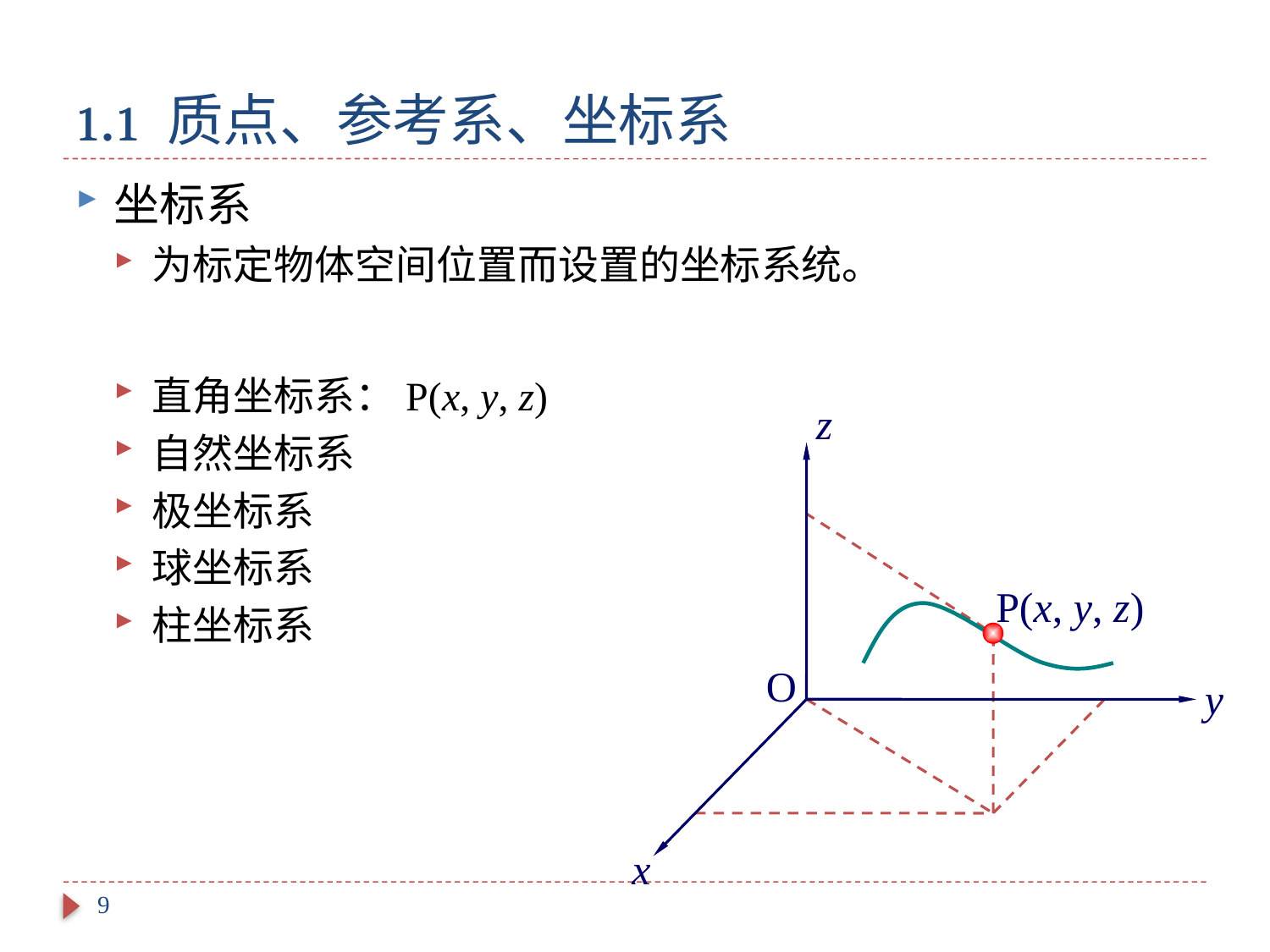

# 1.1 质点、参考系、坐标系
坐标系
为标定物体空间位置而设置的坐标系统。

直角坐标系：P(x, y, z)
自然坐标系
极坐标系
球坐标系
柱坐标系
z

P(x, y, z)

O
y

x
9